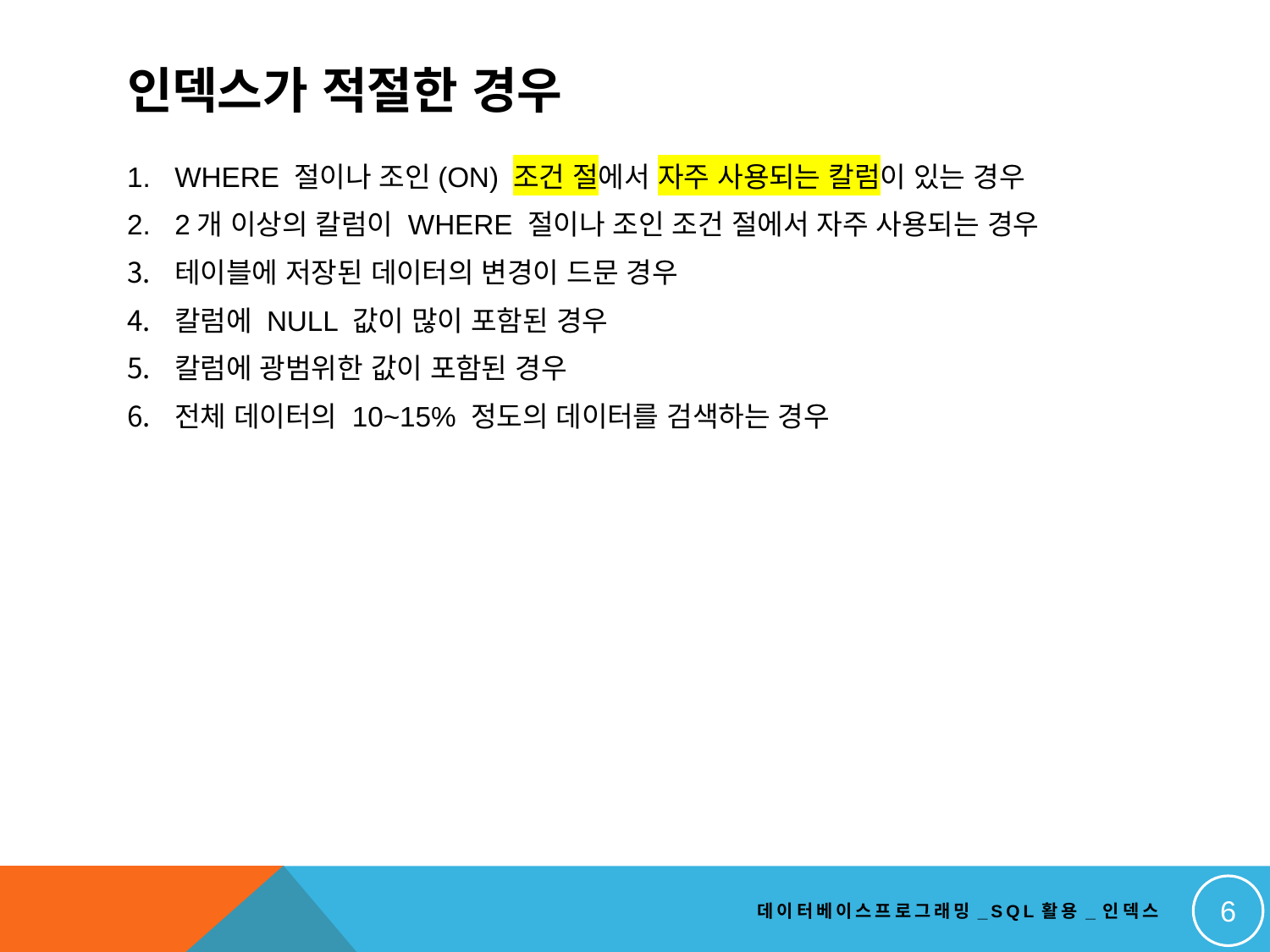

# 인덱스가 적절한 경우
WHERE 절이나 조인(ON) 조건 절에서 자주 사용되는 칼럼이 있는 경우
2개 이상의 칼럼이 WHERE 절이나 조인 조건 절에서 자주 사용되는 경우
테이블에 저장된 데이터의 변경이 드문 경우
칼럼에 NULL 값이 많이 포함된 경우
칼럼에 광범위한 값이 포함된 경우
전체 데이터의 10~15% 정도의 데이터를 검색하는 경우
6
데이터베이스프로그래밍_SQL활용_인덱스